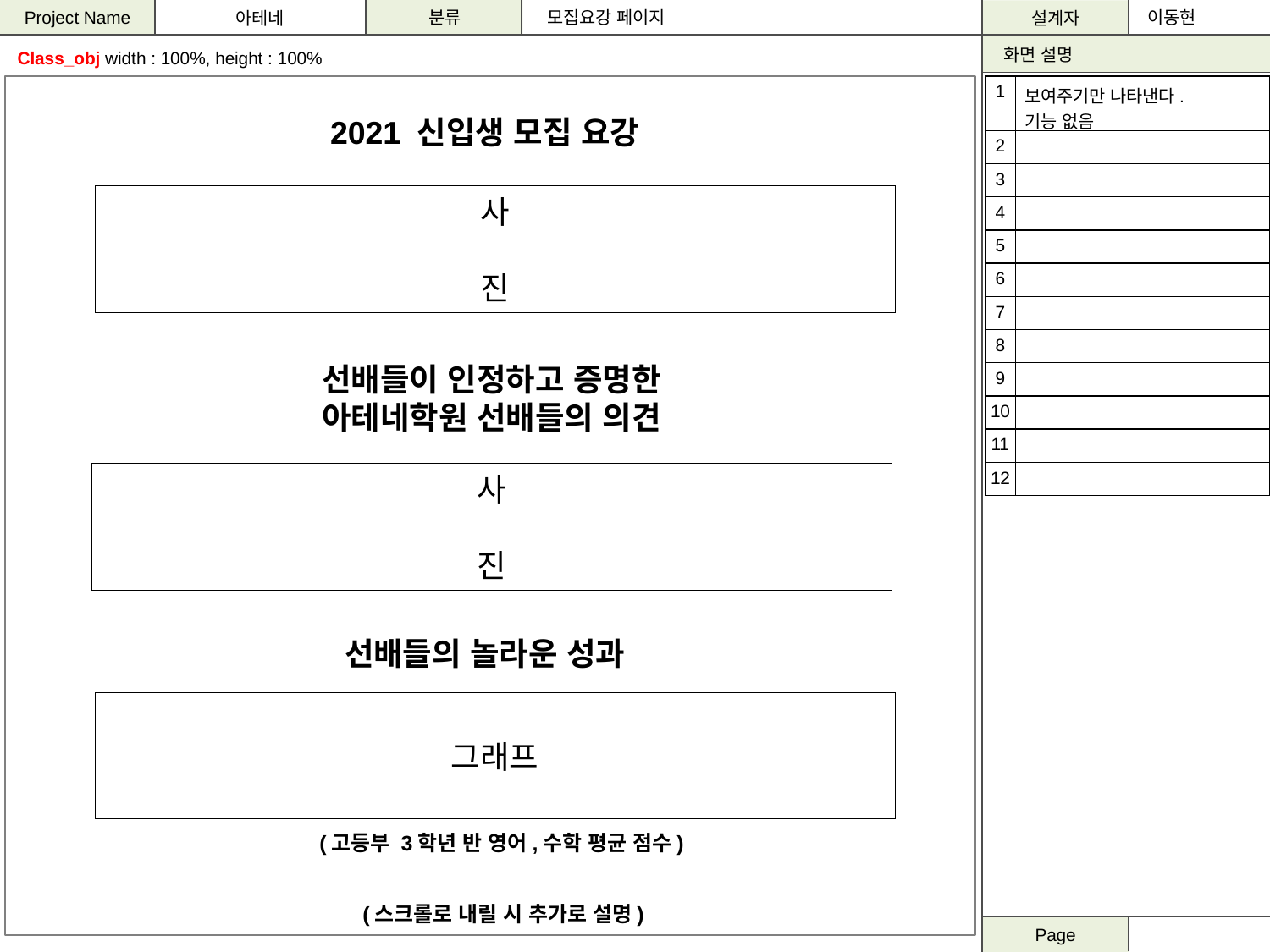

모집요강 페이지
이동현
Class_obj width : 100%, height : 100%

| 1 | 보여주기만 나타낸다. 기능 없음 |
| --- | --- |
| 2 |  |
| 3 |  |
| 4 |  |
| 5 |  |
| 6 |  |
| 7 |  |
| 8 |  |
| 9 |  |
| 10 |  |
| 11 |  |
| 12 |  |
2021 신입생 모집 요강
사

진
선배들이 인정하고 증명한
아테네학원 선배들의 의견
사

진
선배들의 놀라운 성과

그래프

(고등부 3학년 반 영어,수학 평균 점수)
(스크롤로 내릴 시 추가로 설명)